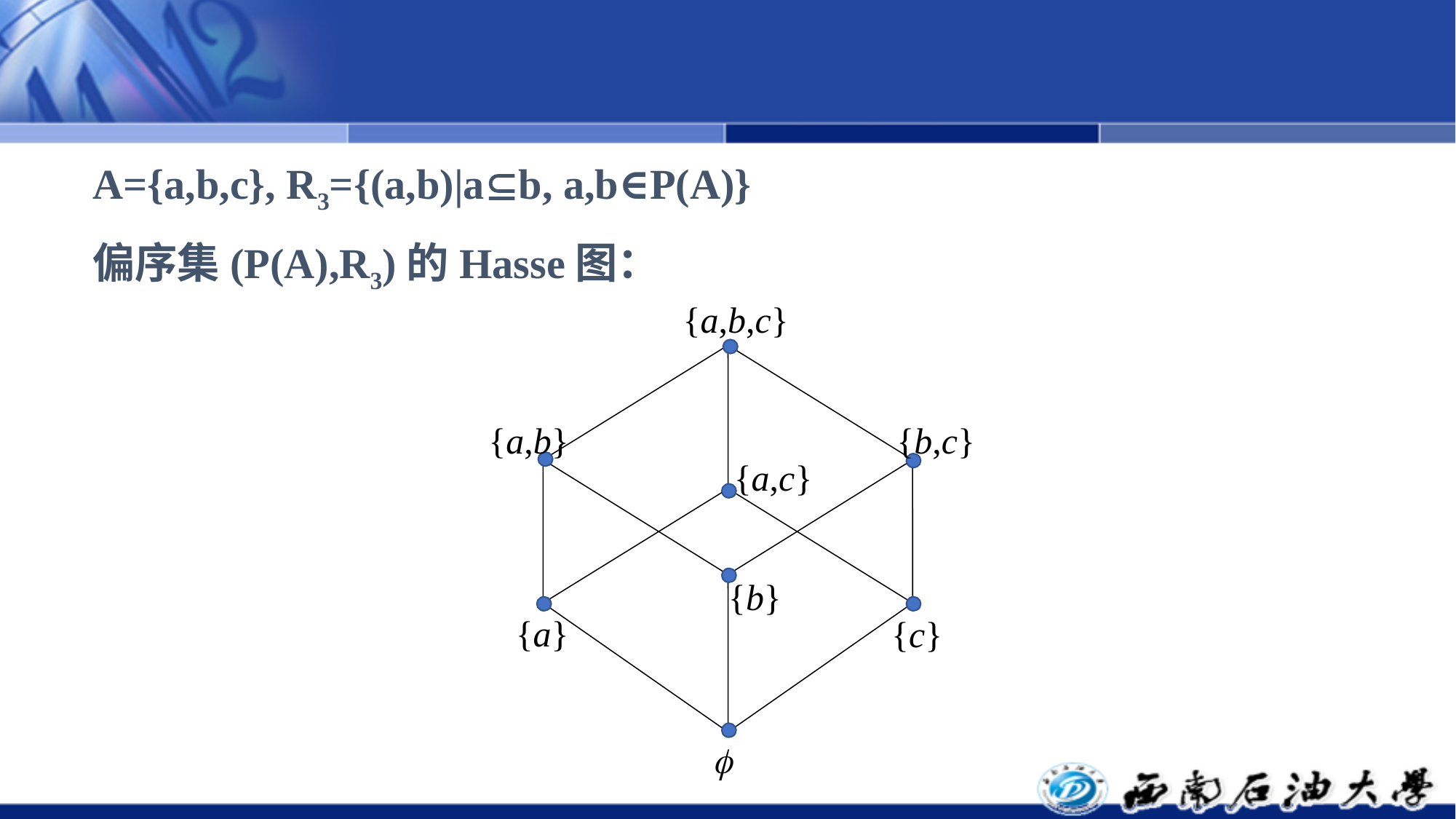

A={a,b,c}, R3={(a,b)|a⊆b, a,b∈P(A)}
偏序集(P(A),R3)的Hasse图：
{a,b,c}

{a,b}
{b,c}
{a,c}

{b}

{a}
{c}

φ